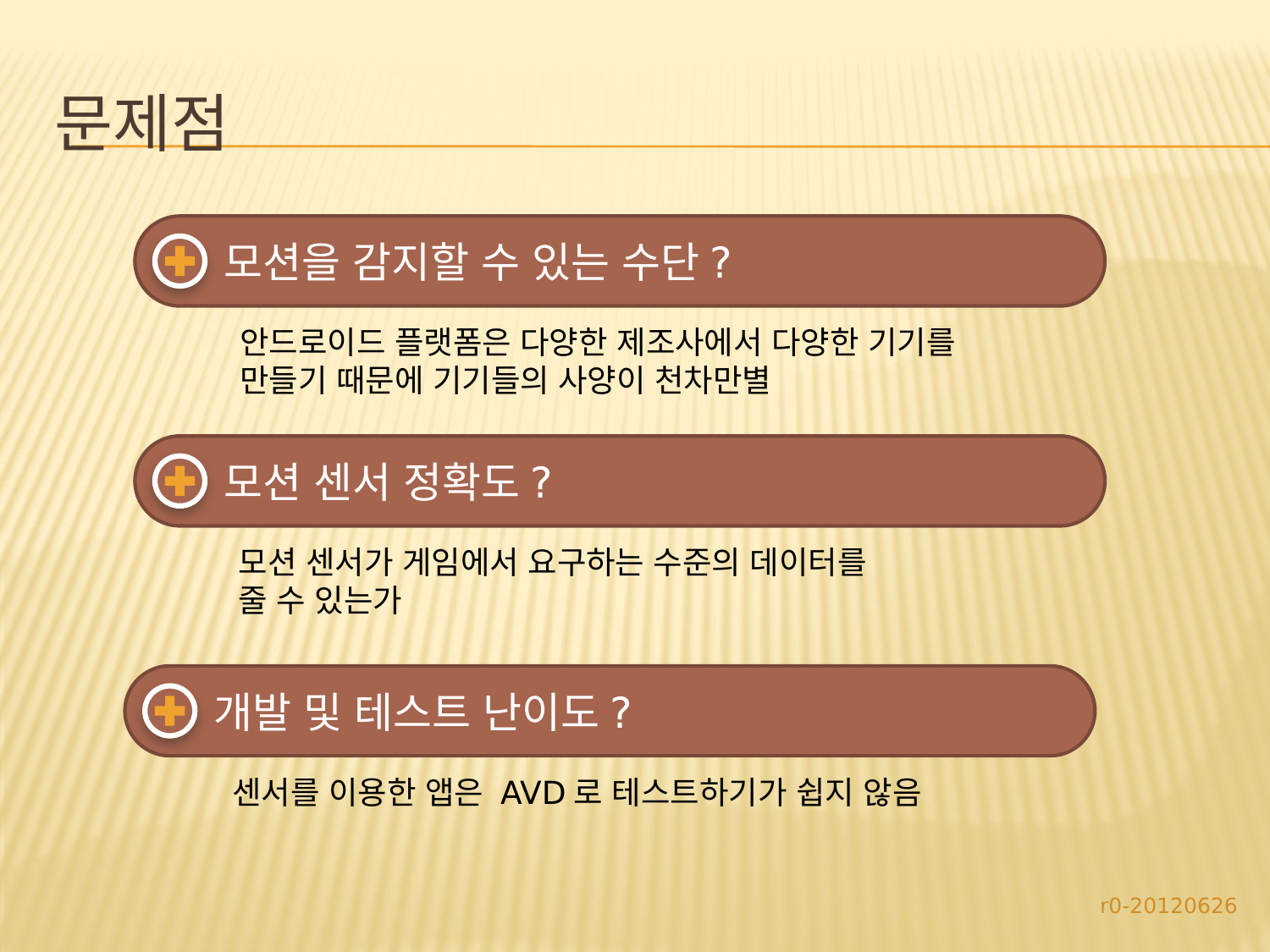

# 문제점
모션을 감지할 수 있는 수단?

안드로이드 플랫폼은 다양한 제조사에서 다양한 기기를
만들기 때문에 기기들의 사양이 천차만별
모션 센서 정확도?

모션 센서가 게임에서 요구하는 수준의 데이터를
줄 수 있는가
개발 및 테스트 난이도?

센서를 이용한 앱은 AVD로 테스트하기가 쉽지 않음
r0-20120626